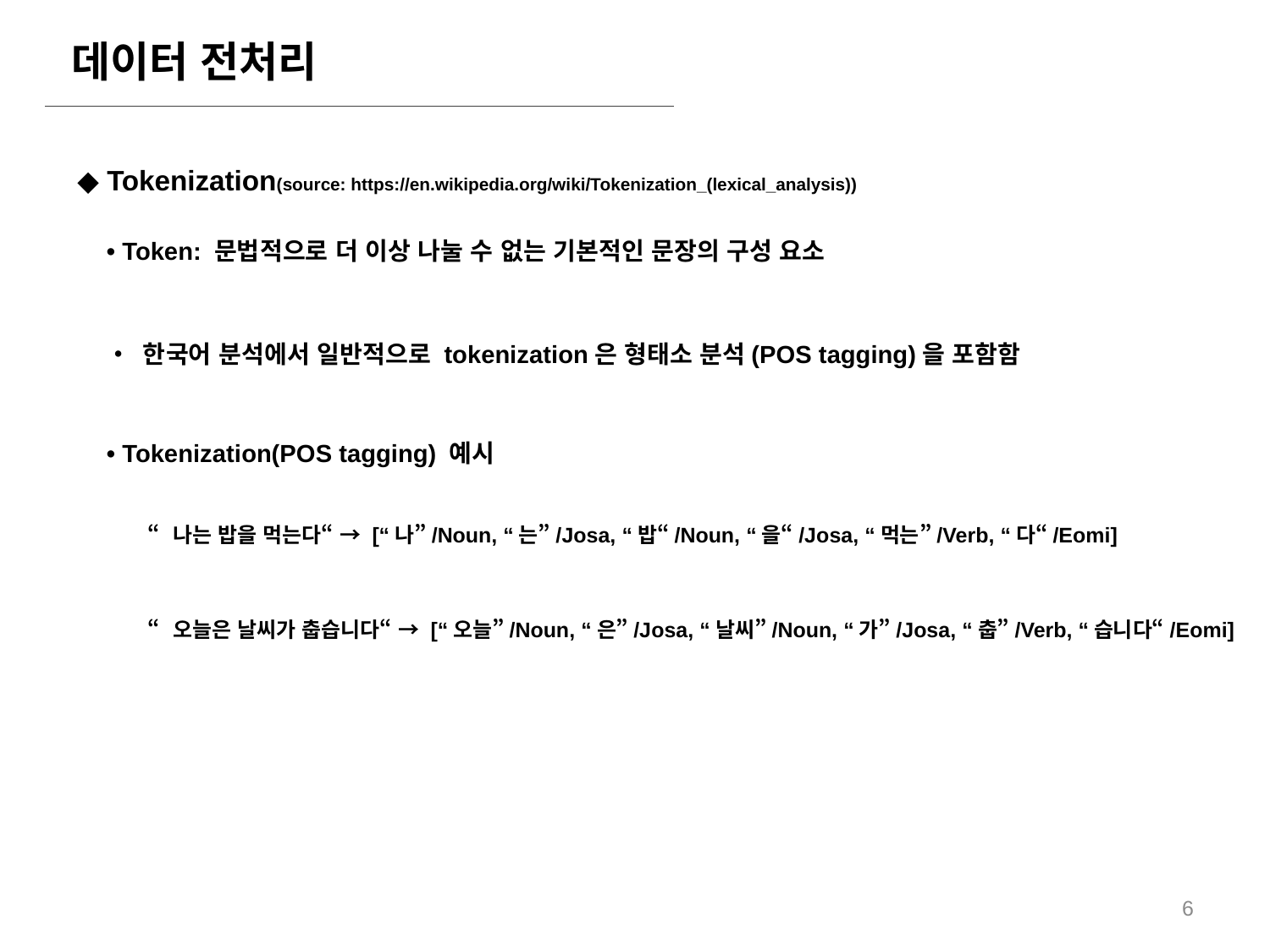

데이터 전처리
◆ Tokenization(source: https://en.wikipedia.org/wiki/Tokenization_(lexical_analysis))
• Token: 문법적으로 더 이상 나눌 수 없는 기본적인 문장의 구성 요소
• 한국어 분석에서 일반적으로 tokenization은 형태소 분석(POS tagging)을 포함함
• Tokenization(POS tagging) 예시
“나는 밥을 먹는다“ → [“나”/Noun, “는”/Josa, “밥“/Noun, “을“/Josa, “먹는”/Verb, “다“/Eomi]
“오늘은 날씨가 춥습니다“ → [“오늘”/Noun, “은”/Josa, “날씨”/Noun, “가”/Josa, “춥”/Verb, “습니다“/Eomi]
6